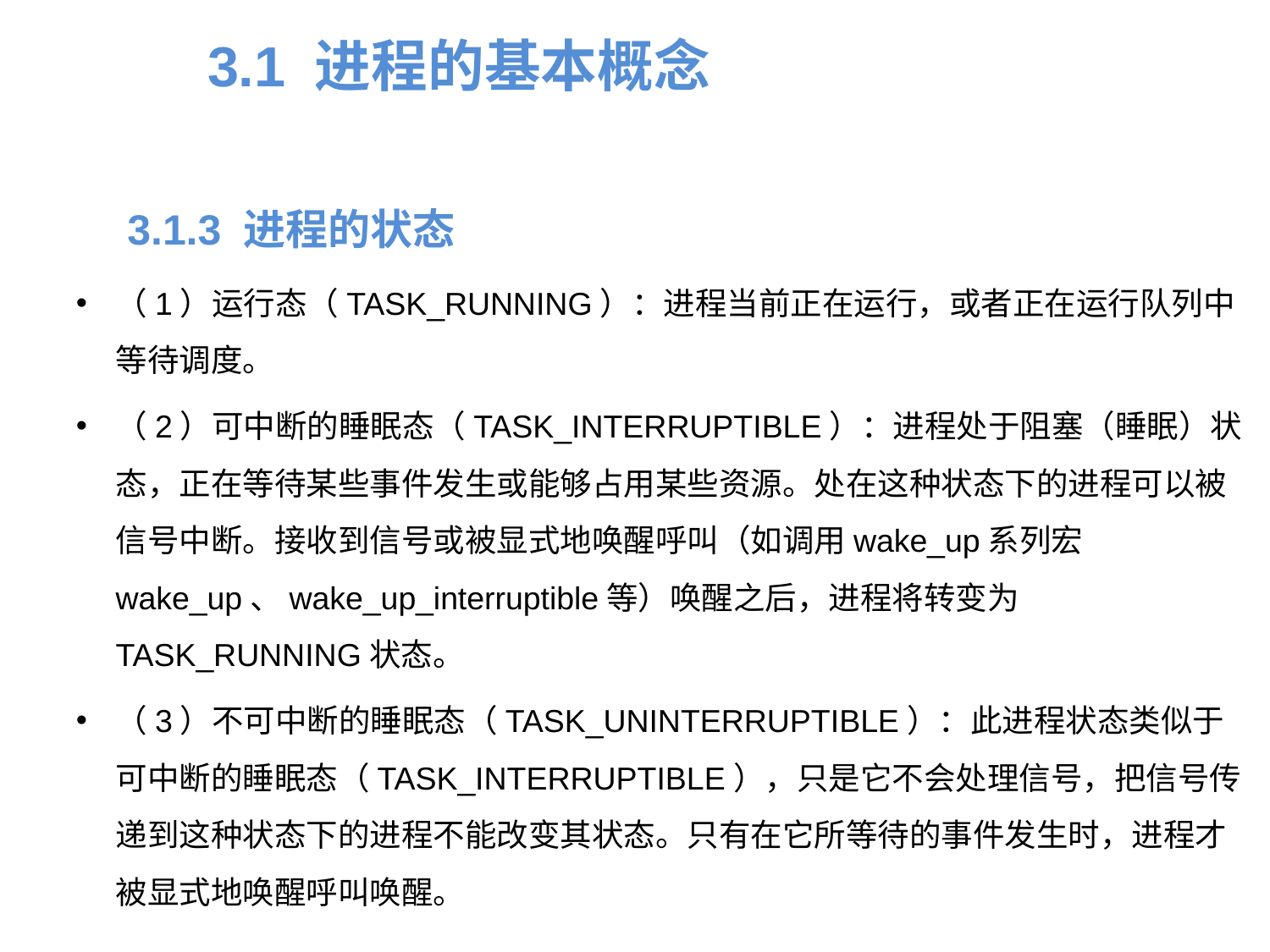

3.1 进程的基本概念
3.1.3 进程的状态
（1）运行态（TASK_RUNNING）：进程当前正在运行，或者正在运行队列中等待调度。
（2）可中断的睡眠态（TASK_INTERRUPTIBLE）：进程处于阻塞（睡眠）状态，正在等待某些事件发生或能够占用某些资源。处在这种状态下的进程可以被信号中断。接收到信号或被显式地唤醒呼叫（如调用wake_up系列宏wake_up、wake_up_interruptible等）唤醒之后，进程将转变为TASK_RUNNING状态。
（3）不可中断的睡眠态（TASK_UNINTERRUPTIBLE）：此进程状态类似于可中断的睡眠态（TASK_INTERRUPTIBLE），只是它不会处理信号，把信号传递到这种状态下的进程不能改变其状态。只有在它所等待的事件发生时，进程才被显式地唤醒呼叫唤醒。